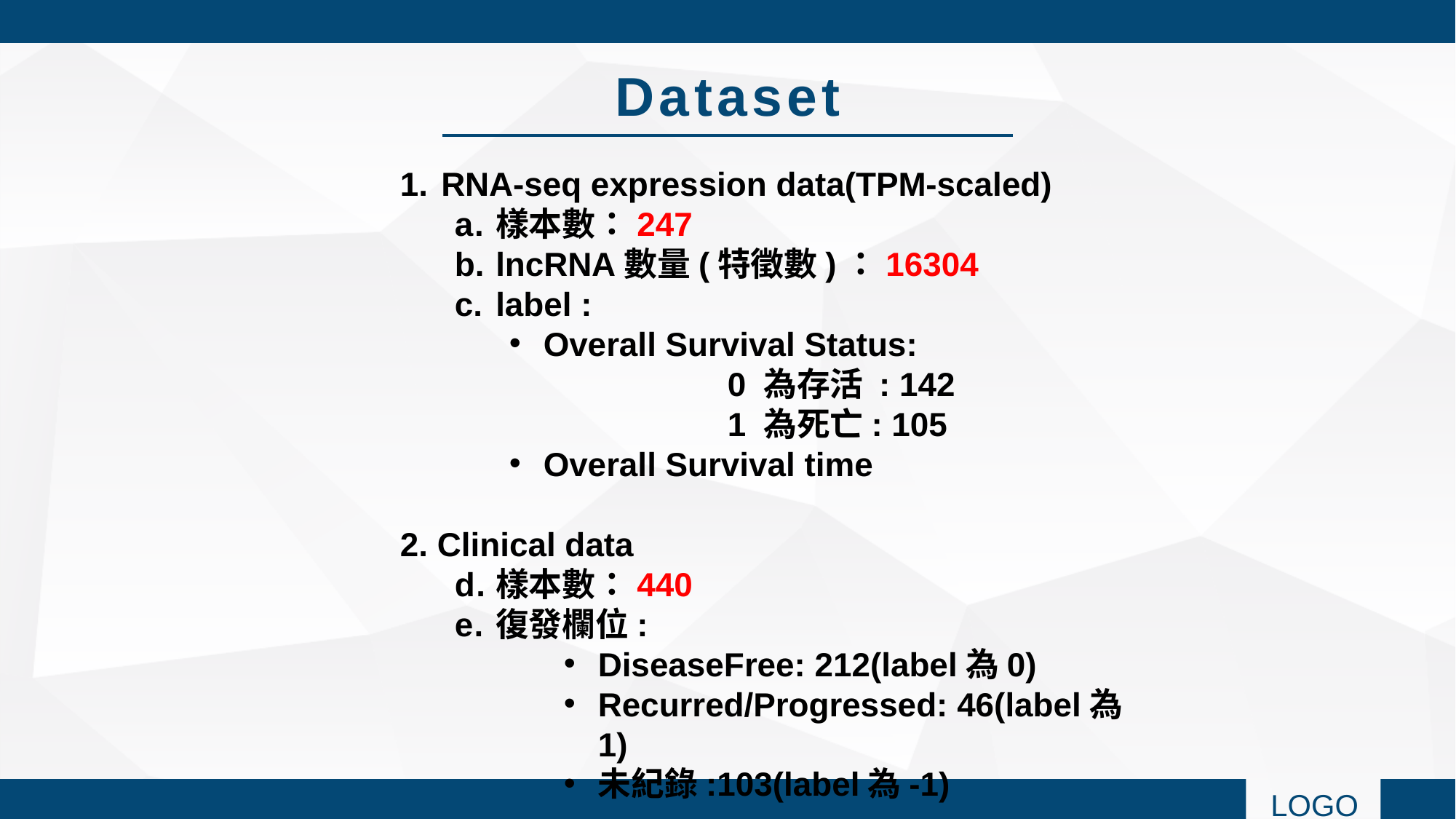

Dataset
RNA-seq expression data(TPM-scaled)
樣本數：247
lncRNA數量(特徵數)：16304
label :
Overall Survival Status:
			0 為存活 : 142
			1 為死亡: 105
Overall Survival time

2. Clinical data
樣本數：440
復發欄位:
DiseaseFree: 212(label為0)
Recurred/Progressed: 46(label為1)
未紀錄:103(label為-1)

LOGO